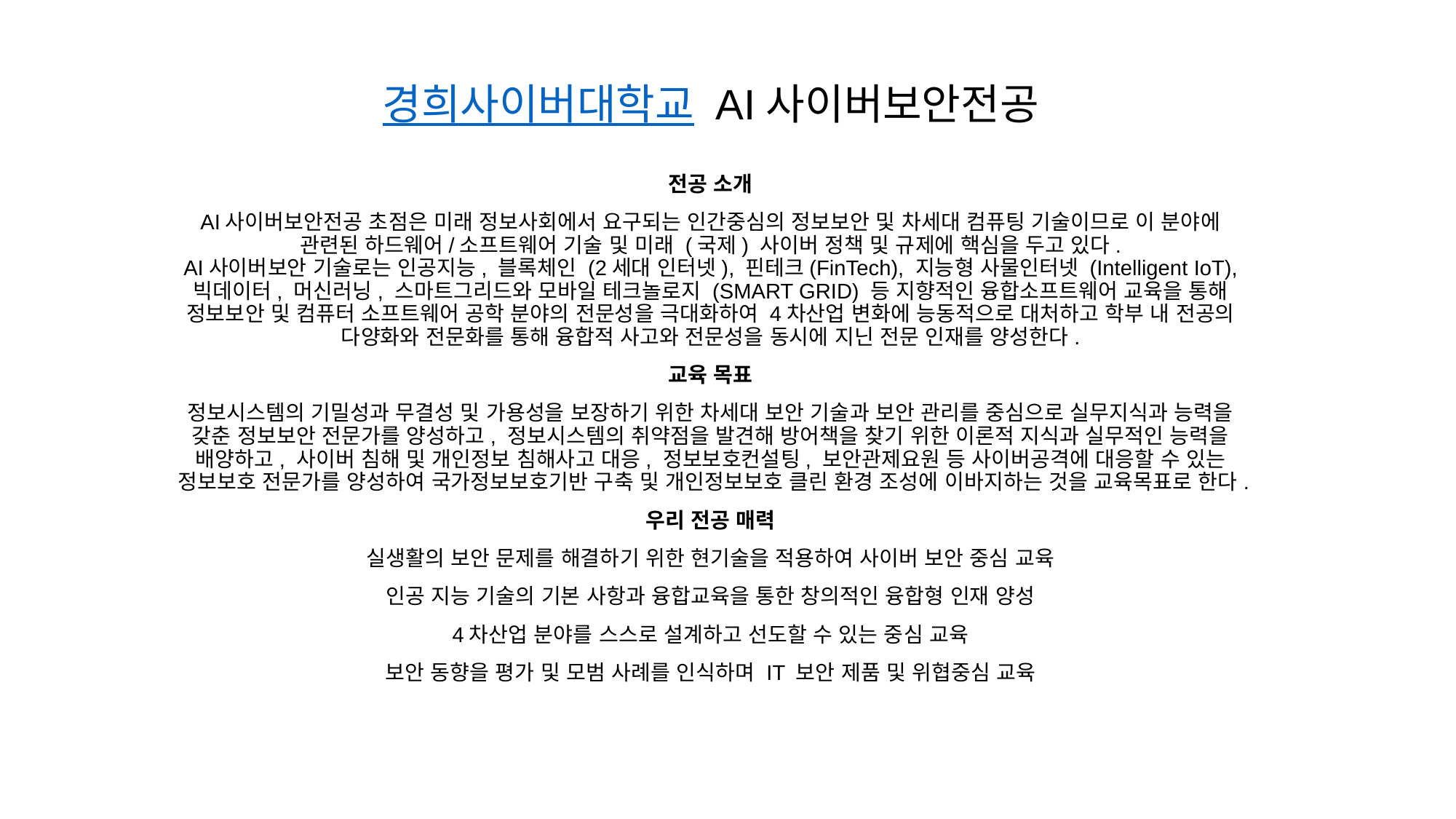

# 경희사이버대학교 AI사이버보안전공
전공 소개
AI사이버보안전공 초점은 미래 정보사회에서 요구되는 인간중심의 정보보안 및 차세대 컴퓨팅 기술이므로 이 분야에 관련된 하드웨어/소프트웨어 기술 및 미래 (국제) 사이버 정책 및 규제에 핵심을 두고 있다.
AI사이버보안 기술로는 인공지능, 블록체인 (2세대 인터넷), 핀테크(FinTech), 지능형 사물인터넷 (Intelligent IoT), 빅데이터, 머신러닝, 스마트그리드와 모바일 테크놀로지 (SMART GRID) 등 지향적인 융합소프트웨어 교육을 통해 정보보안 및 컴퓨터 소프트웨어 공학 분야의 전문성을 극대화하여 4차산업 변화에 능동적으로 대처하고 학부 내 전공의 다양화와 전문화를 통해 융합적 사고와 전문성을 동시에 지닌 전문 인재를 양성한다.
교육 목표
정보시스템의 기밀성과 무결성 및 가용성을 보장하기 위한 차세대 보안 기술과 보안 관리를 중심으로 실무지식과 능력을 갖춘 정보보안 전문가를 양성하고, 정보시스템의 취약점을 발견해 방어책을 찾기 위한 이론적 지식과 실무적인 능력을 배양하고, 사이버 침해 및 개인정보 침해사고 대응, 정보보호컨설팅, 보안관제요원 등 사이버공격에 대응할 수 있는 정보보호 전문가를 양성하여 국가정보보호기반 구축 및 개인정보보호 클린 환경 조성에 이바지하는 것을 교육목표로 한다.
우리 전공 매력
실생활의 보안 문제를 해결하기 위한 현기술을 적용하여 사이버 보안 중심 교육
인공 지능 기술의 기본 사항과 융합교육을 통한 창의적인 융합형 인재 양성
4차산업 분야를 스스로 설계하고 선도할 수 있는 중심 교육
보안 동향을 평가 및 모범 사례를 인식하며 IT 보안 제품 및 위협중심 교육